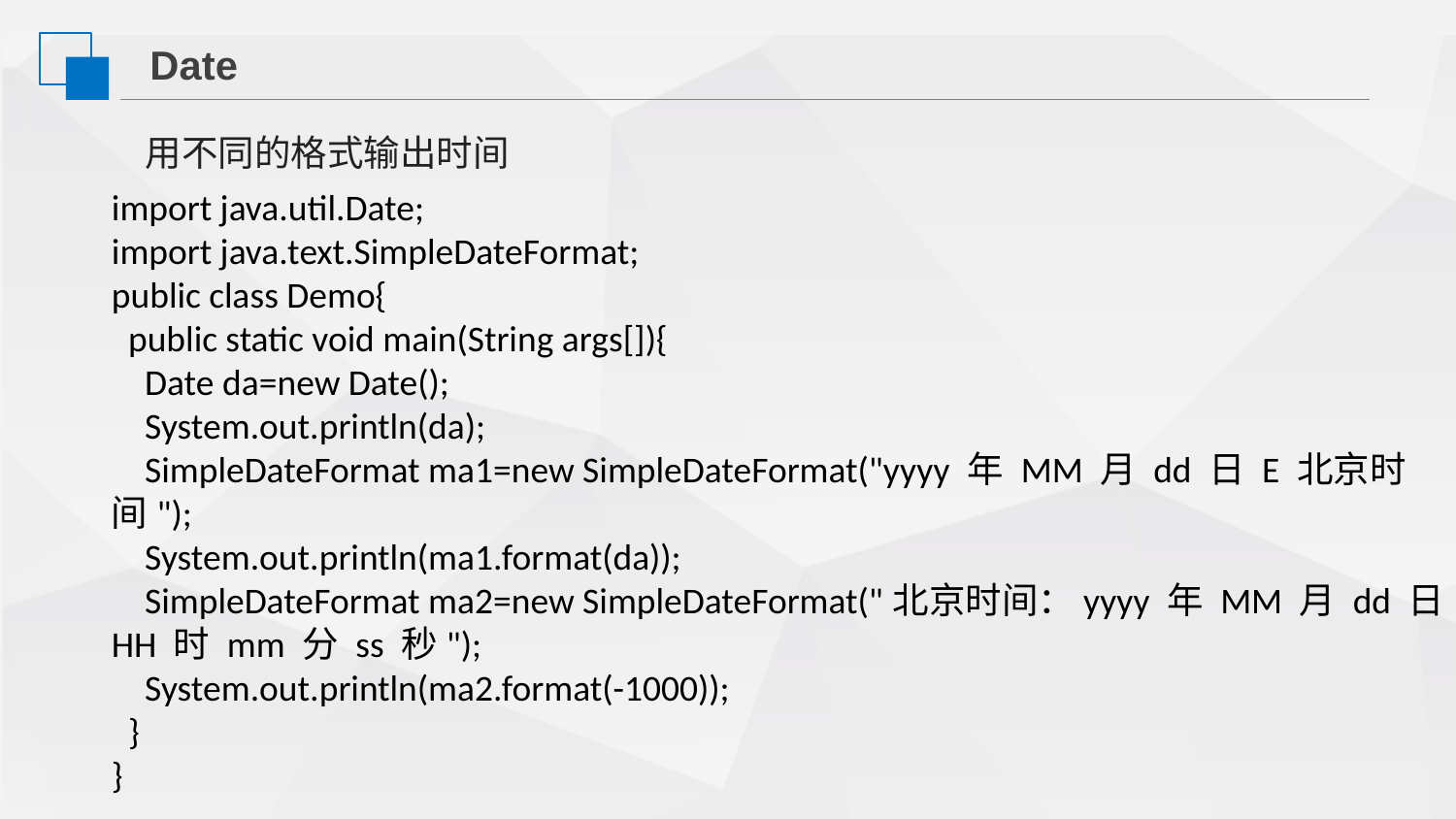

Date
用不同的格式输出时间
import java.util.Date;
import java.text.SimpleDateFormat;
public class Demo{
  public static void main(String args[]){
    Date da=new Date();
    System.out.println(da);
    SimpleDateFormat ma1=new SimpleDateFormat("yyyy 年 MM 月 dd 日 E 北京时间");
    System.out.println(ma1.format(da));
    SimpleDateFormat ma2=new SimpleDateFormat("北京时间：yyyy 年 MM 月 dd 日 HH 时 mm 分 ss 秒");
    System.out.println(ma2.format(-1000));
  }
}